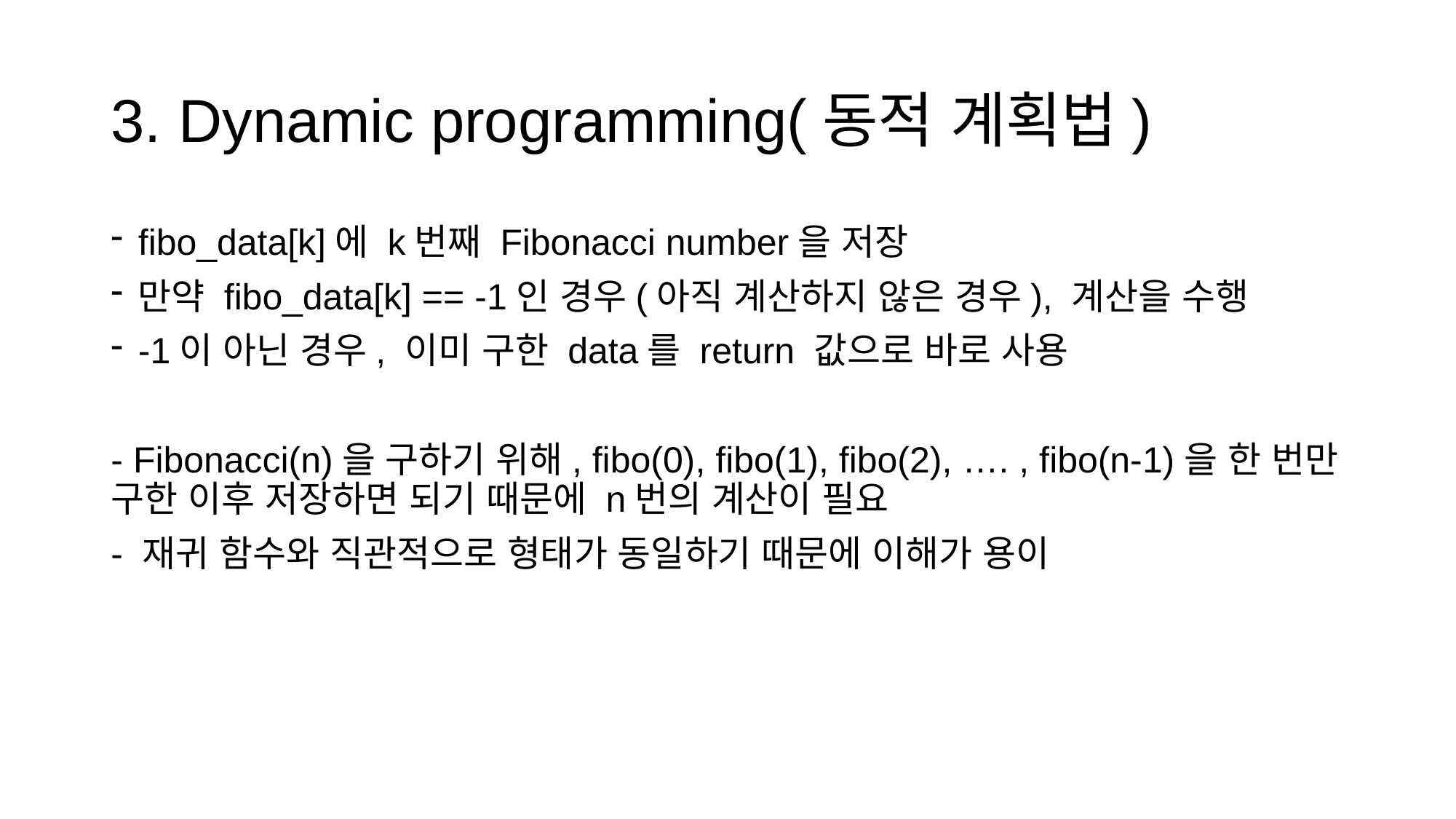

# 3. Dynamic programming(동적 계획법)
fibo_data[k]에 k번째 Fibonacci number을 저장
만약 fibo_data[k] == -1인 경우(아직 계산하지 않은 경우), 계산을 수행
-1이 아닌 경우, 이미 구한 data를 return 값으로 바로 사용

- Fibonacci(n)을 구하기 위해, fibo(0), fibo(1), fibo(2), …. , fibo(n-1)을 한 번만 구한 이후 저장하면 되기 때문에 n번의 계산이 필요
- 재귀 함수와 직관적으로 형태가 동일하기 때문에 이해가 용이